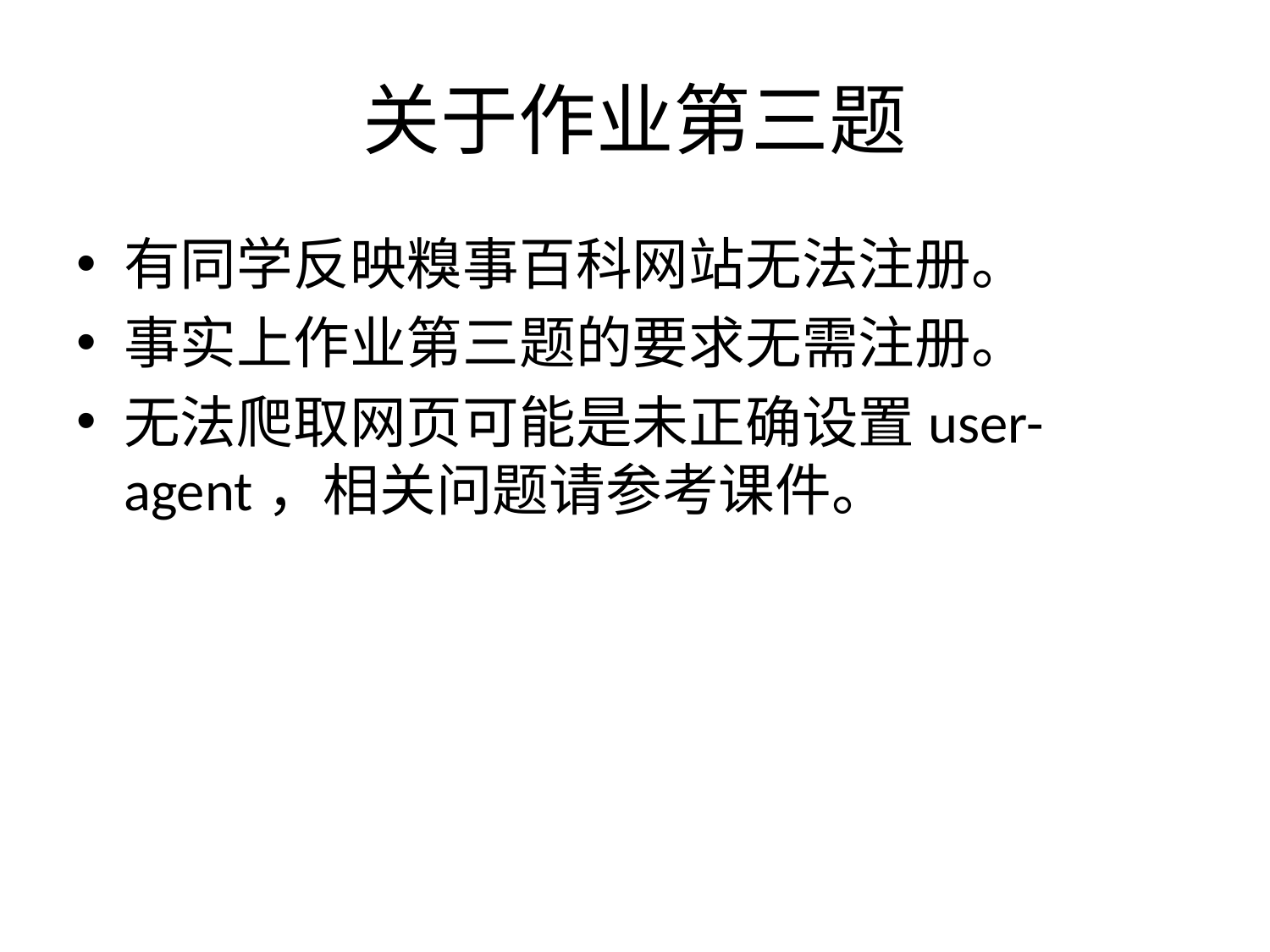

# 关于作业第三题
有同学反映糗事百科网站无法注册。
事实上作业第三题的要求无需注册。
无法爬取网页可能是未正确设置user-agent，相关问题请参考课件。